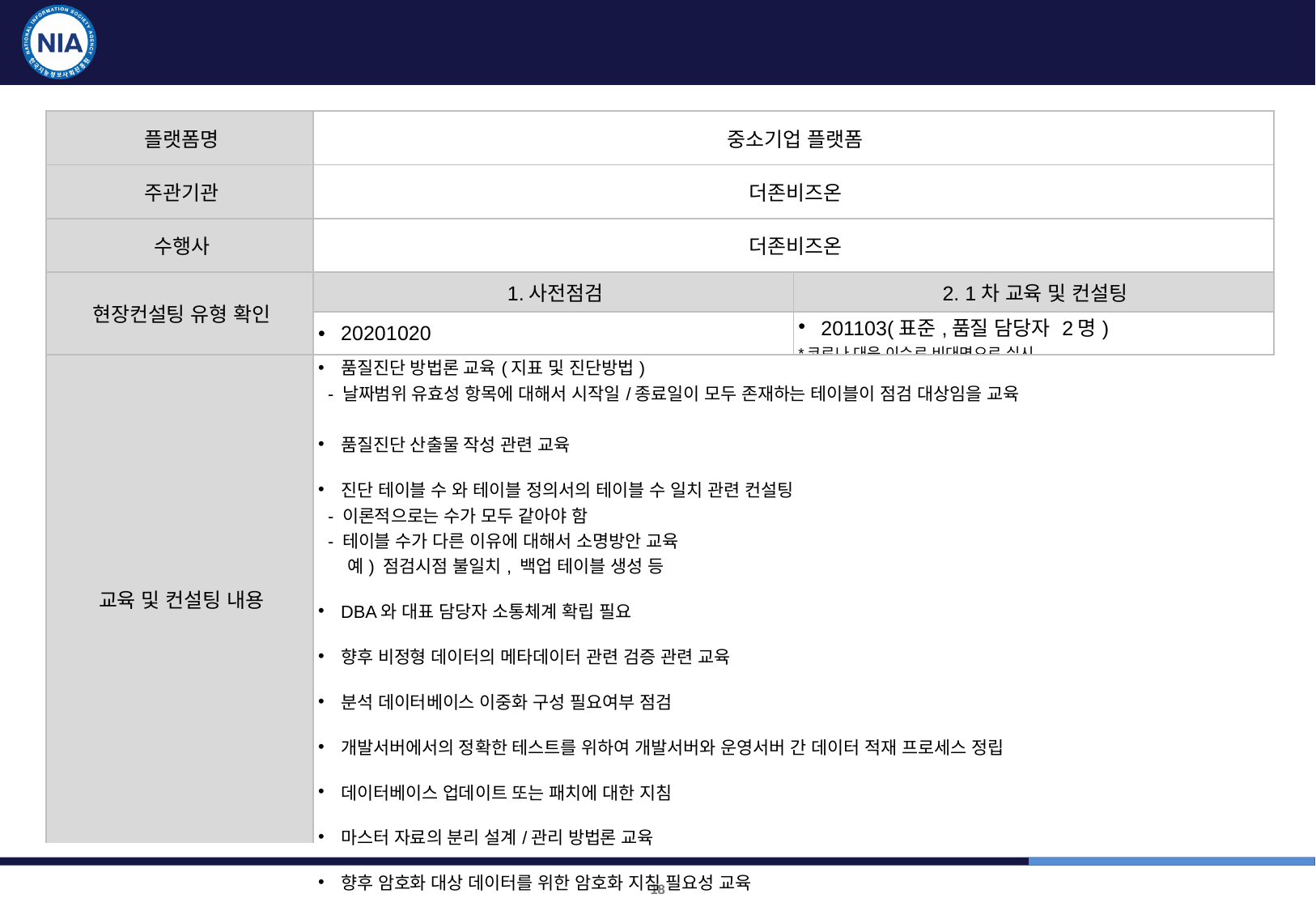

중소기업 플랫폼 교육 및 컨설팅 결과
| 플랫폼명 | 중소기업 플랫폼 |  |
| --- | --- | --- |
| 주관기관 | 더존비즈온 |  |
| 수행사 | 더존비즈온 |  |
| 현장컨설팅 유형 확인 | 1.사전점검 | 2. 1차 교육 및 컨설팅 |
|  | 20201020 | 201103(표준,품질 담당자 2명) \*코로나 대응 이슈로 비대면으로 실시 |
| 교육 및 컨설팅 내용 | 품질진단 방법론 교육(지표 및 진단방법) - 날짜범위 유효성 항목에 대해서 시작일/종료일이 모두 존재하는 테이블이 점검 대상임을 교육 품질진단 산출물 작성 관련 교육 진단 테이블 수 와 테이블 정의서의 테이블 수 일치 관련 컨설팅 - 이론적으로는 수가 모두 같아야 함 - 테이블 수가 다른 이유에 대해서 소명방안 교육 예) 점검시점 불일치, 백업 테이블 생성 등 DBA와 대표 담당자 소통체계 확립 필요 향후 비정형 데이터의 메타데이터 관련 검증 관련 교육 분석 데이터베이스 이중화 구성 필요여부 점검 개발서버에서의 정확한 테스트를 위하여 개발서버와 운영서버 간 데이터 적재 프로세스 정립 데이터베이스 업데이트 또는 패치에 대한 지침 마스터 자료의 분리 설계/관리 방법론 교육 향후 암호화 대상 데이터를 위한 암호화 지침 필요성 교육 |  |